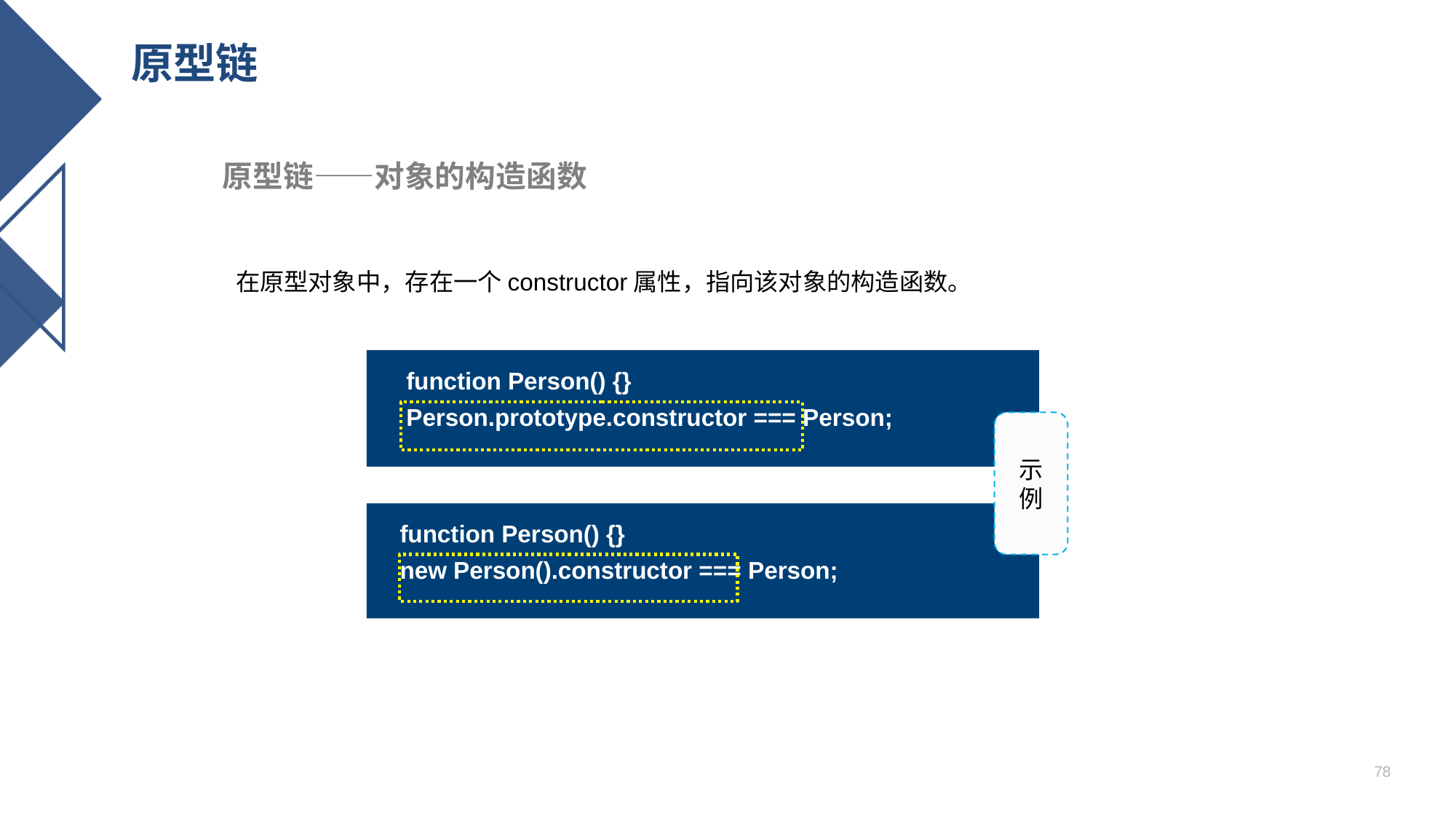

# 原型链
原型链——对象的构造函数
在原型对象中，存在一个constructor属性，指向该对象的构造函数。

function Person() {}
Person.prototype.constructor === Person;

示例

function Person() {}
new Person().constructor === Person;

78